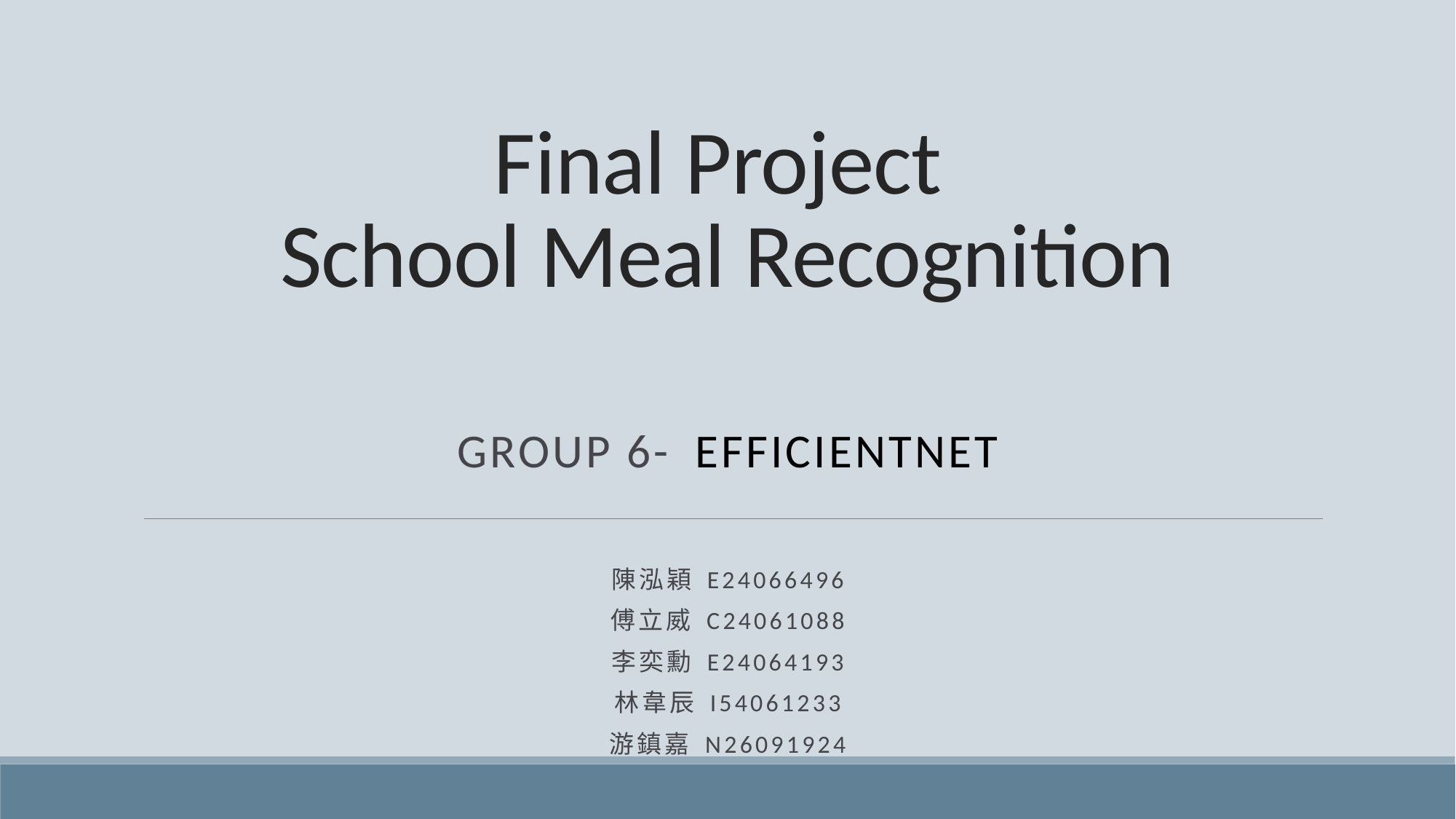

# Final Project School Meal Recognition
Group 6- EfFicientNet

陳泓穎 E24066496
傅立威 C24061088
李奕勳 E24064193
林韋辰 I54061233
游鎮嘉 N26091924